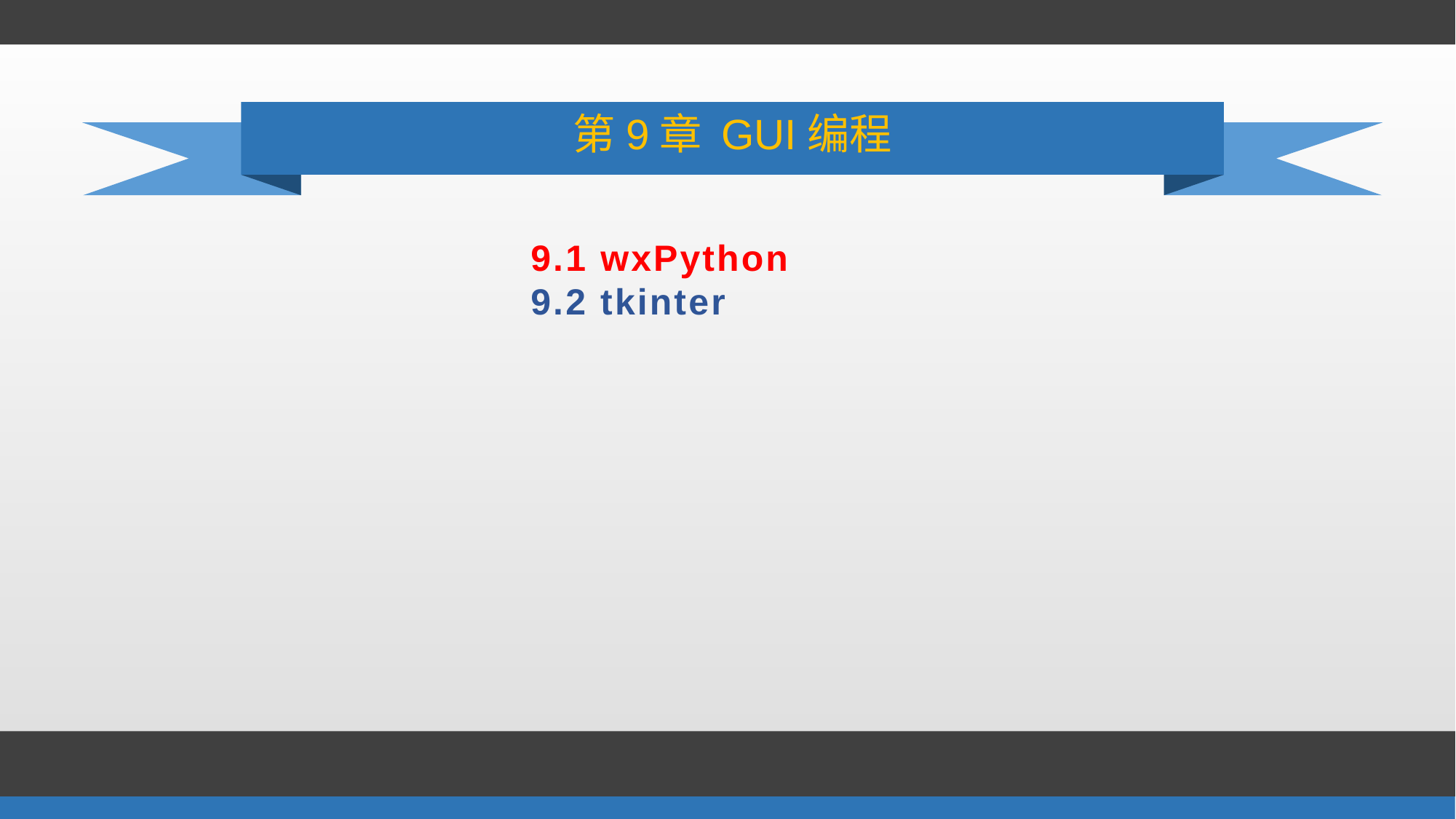

# 第9章 GUI编程
9.1 wxPython
9.2 tkinter